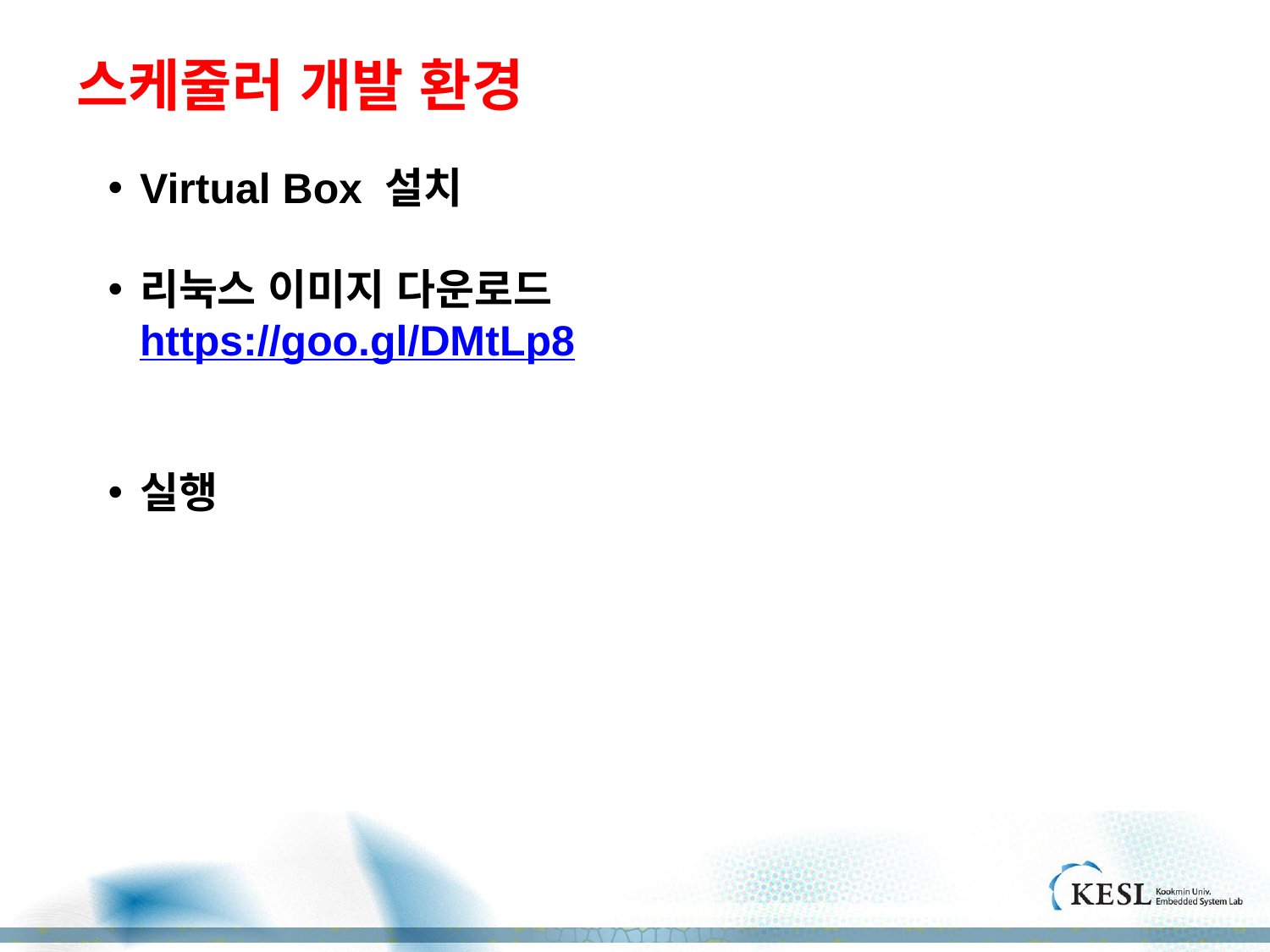

# 스케줄러 개발 환경
Virtual Box 설치

리눅스 이미지 다운로드
https://goo.gl/DMtLp8

실행